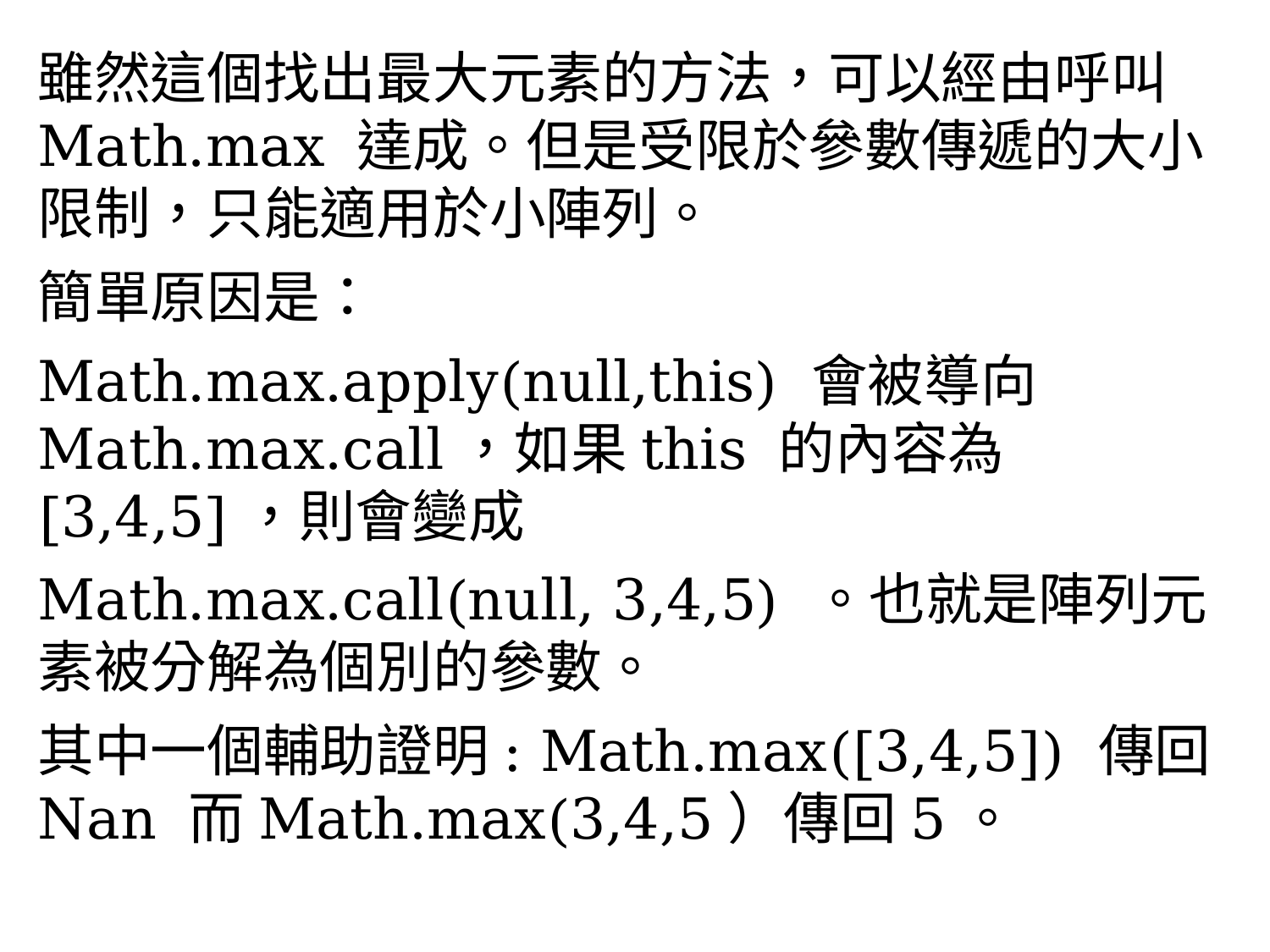

雖然這個找出最大元素的方法，可以經由呼叫Math.max 達成。但是受限於參數傳遞的大小限制，只能適用於小陣列。
簡單原因是：
Math.max.apply(null,this) 會被導向Math.max.call，如果this 的內容為[3,4,5]，則會變成
Math.max.call(null, 3,4,5) 。也就是陣列元素被分解為個別的參數。
其中一個輔助證明: Math.max([3,4,5]) 傳回Nan 而Math.max(3,4,5）傳回5。